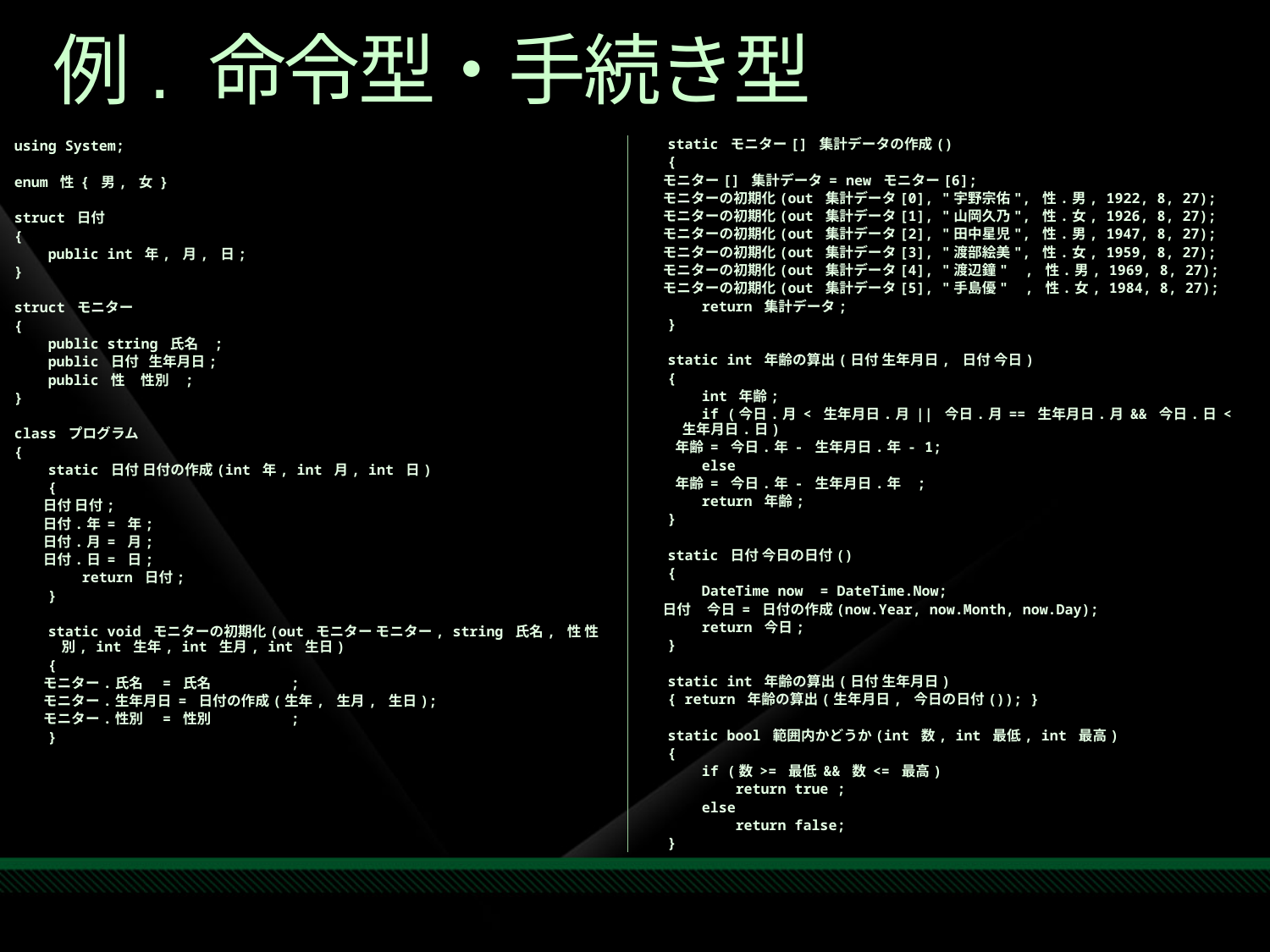

# 例. 命令型・手続き型
    static モニター[] 集計データの作成()
    {
        モニター[] 集計データ = new モニター[6];
        モニターの初期化(out 集計データ[0], "宇野宗佑", 性.男, 1922, 8, 27);
        モニターの初期化(out 集計データ[1], "山岡久乃", 性.女, 1926, 8, 27);
        モニターの初期化(out 集計データ[2], "田中星児", 性.男, 1947, 8, 27);
        モニターの初期化(out 集計データ[3], "渡部絵美", 性.女, 1959, 8, 27);
        モニターの初期化(out 集計データ[4], "渡辺鐘"  , 性.男, 1969, 8, 27);
        モニターの初期化(out 集計データ[5], "手島優"  , 性.女, 1984, 8, 27);
        return 集計データ;
    }

    static int 年齢の算出(日付 生年月日, 日付 今日)
    {
        int 年齢;
        if (今日.月 < 生年月日.月 || 今日.月 == 生年月日.月 && 今日.日 < 生年月日.日)
            年齢 = 今日.年 - 生年月日.年 - 1;
        else
            年齢 = 今日.年 - 生年月日.年    ;
        return 年齢;
    }

    static 日付 今日の日付()
    {
        DateTime now  = DateTime.Now;
        日付     今日 = 日付の作成(now.Year, now.Month, now.Day);
        return 今日;
    }

    static int 年齢の算出(日付 生年月日)
    { return 年齢の算出(生年月日, 今日の日付()); }

    static bool 範囲内かどうか(int 数, int 最低, int 最高)
    {
        if (数 >= 最低 && 数 <= 最高)
            return true ;
        else
            return false;
    }
using System;

enum 性 { 男, 女 }

struct 日付
{
    public int 年, 月, 日;
}

struct モニター
{
    public string 氏名    ;
    public 日付   生年月日;
    public 性     性別    ;
}

class プログラム
{
    static 日付 日付の作成(int 年, int 月, int 日)
    {
        日付 日付;
        日付.年 = 年;
        日付.月 = 月;
        日付.日 = 日;
        return 日付;
    }

    static void モニターの初期化(out モニター モニター, string 氏名, 性 性別, int 生年, int 生月, int 生日)
    {
        モニター.氏名     = 氏名                        ;
        モニター.生年月日 = 日付の作成(生年, 生月, 生日);
        モニター.性別     = 性別                        ;
    }